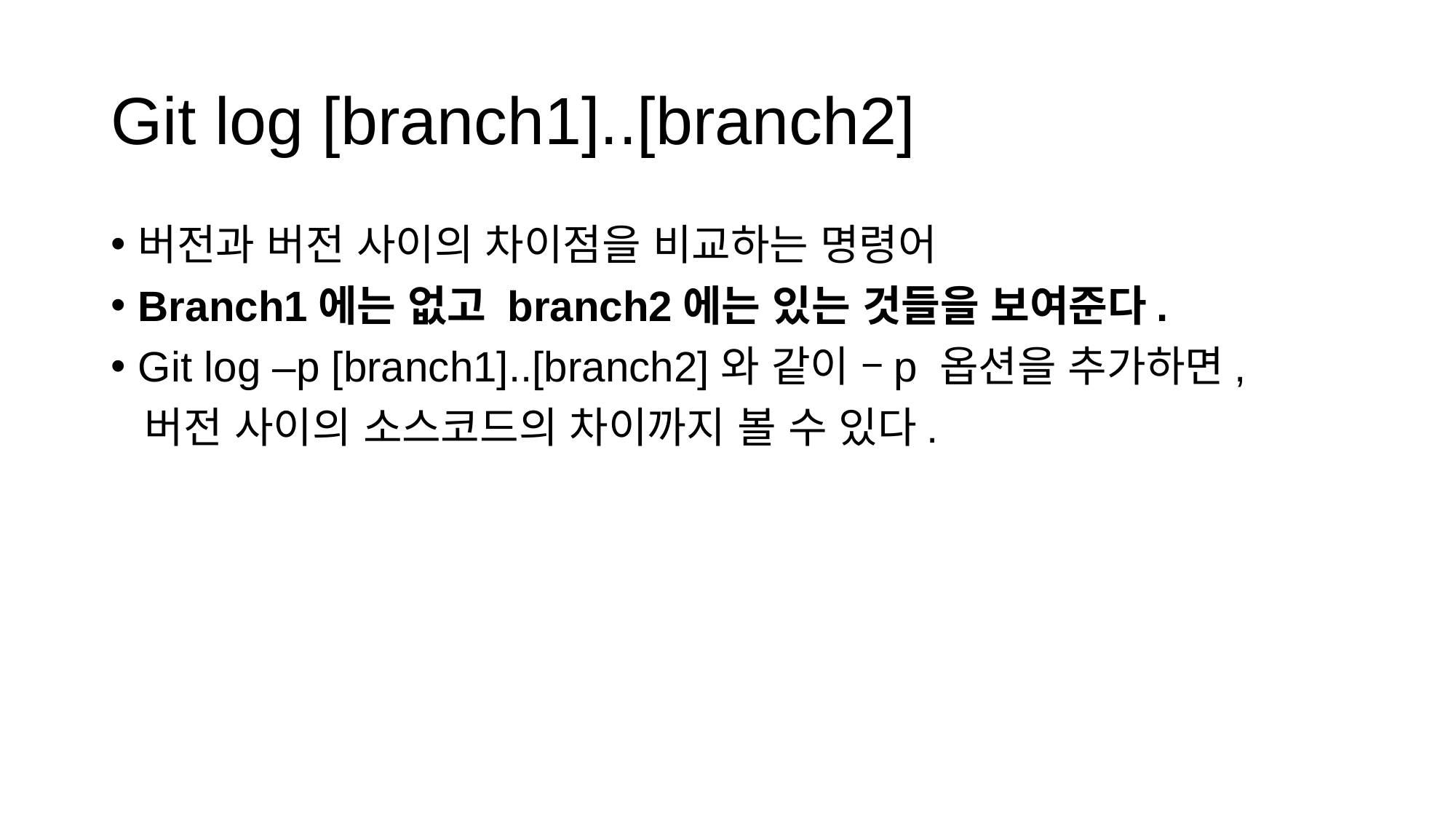

# Git log [branch1]..[branch2]
버전과 버전 사이의 차이점을 비교하는 명령어
Branch1에는 없고 branch2에는 있는 것들을 보여준다.
Git log –p [branch1]..[branch2]와 같이 –p 옵션을 추가하면,
  버전 사이의 소스코드의 차이까지 볼 수 있다.